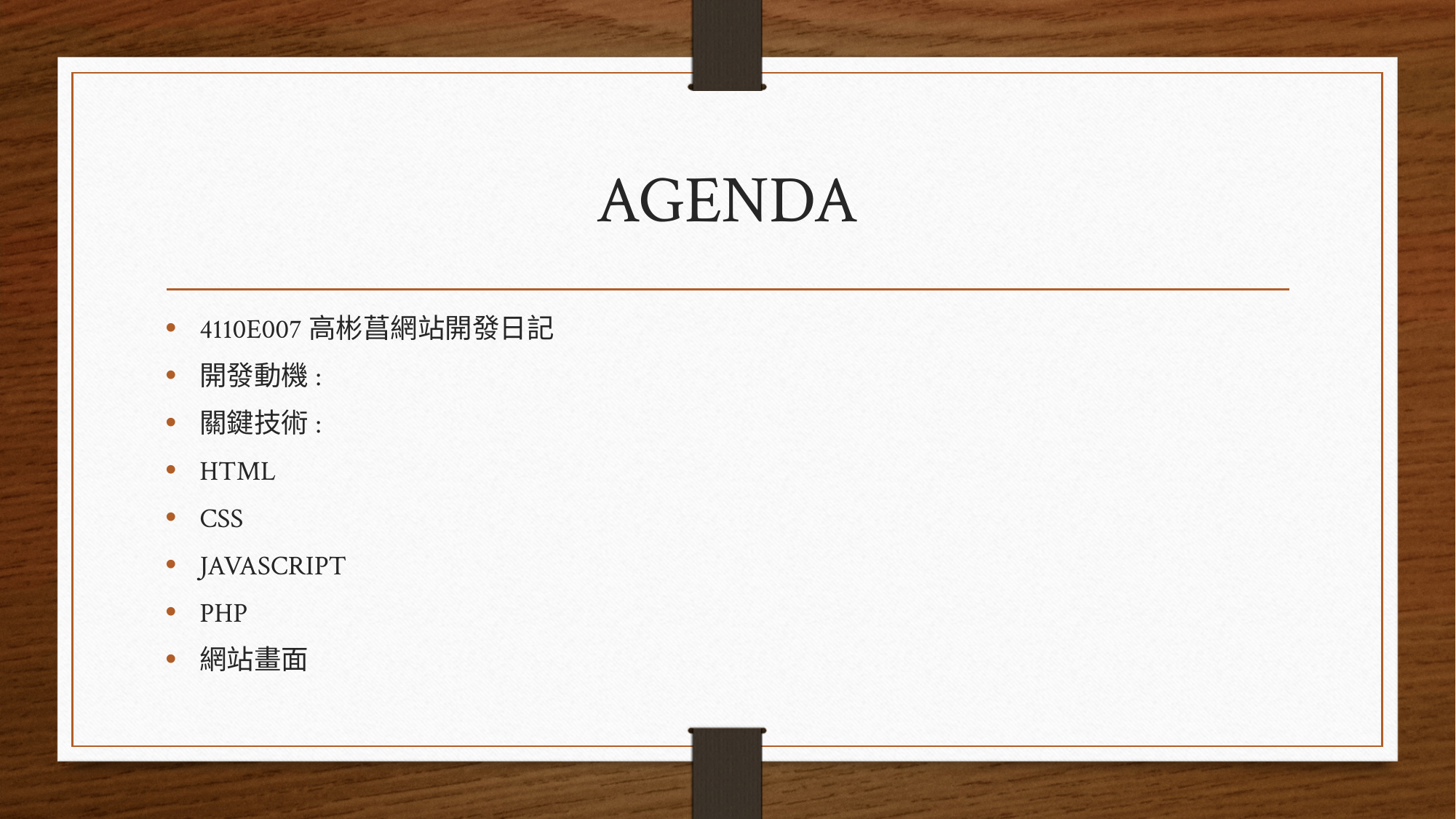

# AGENDA
4110E007高彬菖網站開發日記
開發動機:
關鍵技術:
HTML
CSS
JAVASCRIPT
PHP
網站畫面